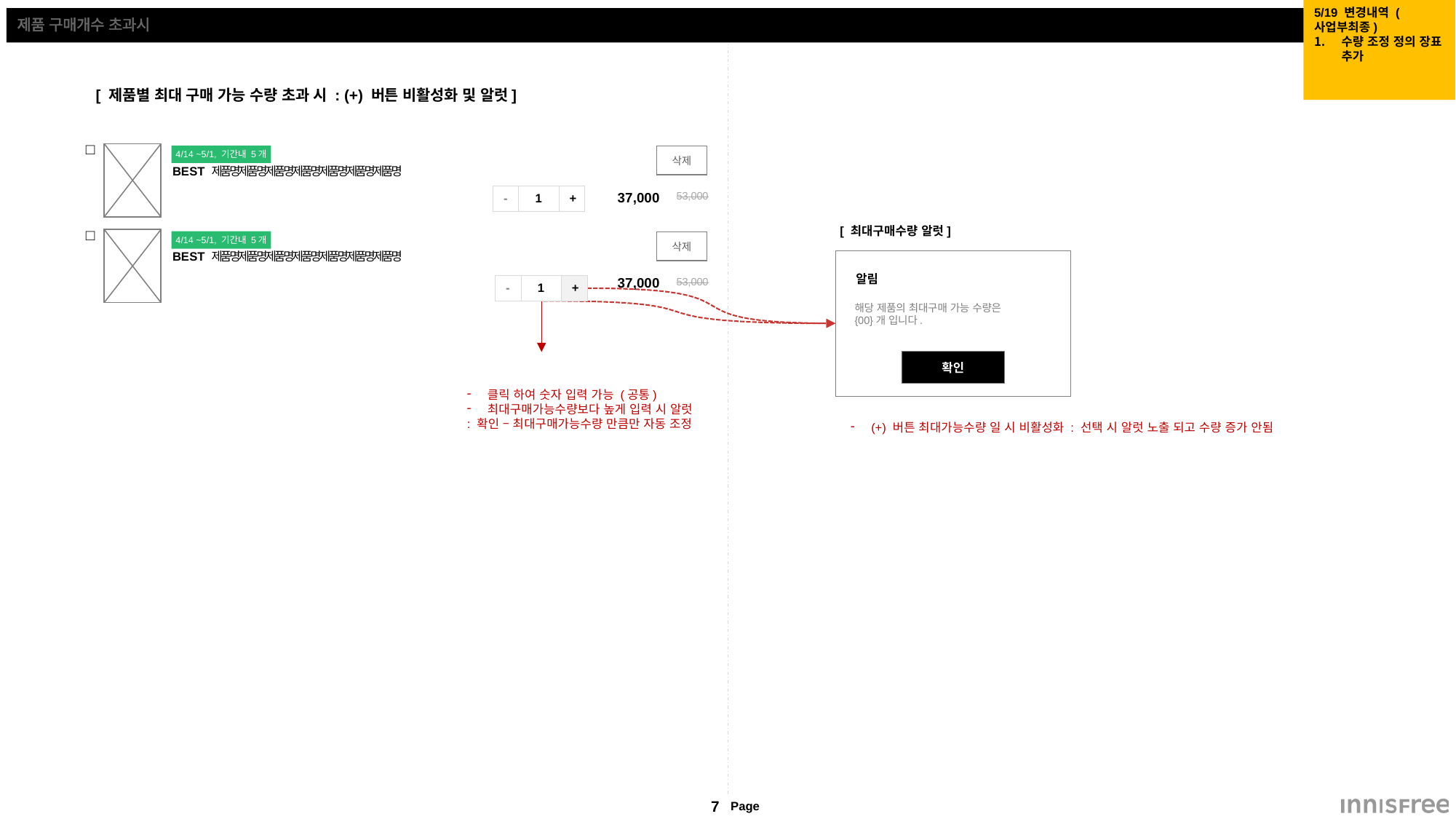

5/19 변경내역 (사업부최종)
수량 조정 정의 장표 추가
# 제품 구매개수 초과시
[ 제품별 최대 구매 가능 수량 초과 시 : (+) 버튼 비활성화 및 알럿]
□

4/14 ~5/1, 기간내 5개
삭제
BEST 제품명제품명제품명제품명제품명제품명제품명
37,000
53,000
| - | 1 | + |
| --- | --- | --- |
[ 최대구매수량 알럿]
□

4/14 ~5/1, 기간내 5개
삭제
BEST 제품명제품명제품명제품명제품명제품명제품명

알림
37,000
53,000
| - | 1 | + |
| --- | --- | --- |
해당 제품의 최대구매 가능 수량은
{00}개 입니다.
확인
클릭 하여 숫자 입력 가능 (공통)
최대구매가능수량보다 높게 입력 시 알럿
: 확인 – 최대구매가능수량 만큼만 자동 조정

(+) 버튼 최대가능수량 일 시 비활성화 : 선택 시 알럿 노출 되고 수량 증가 안됨